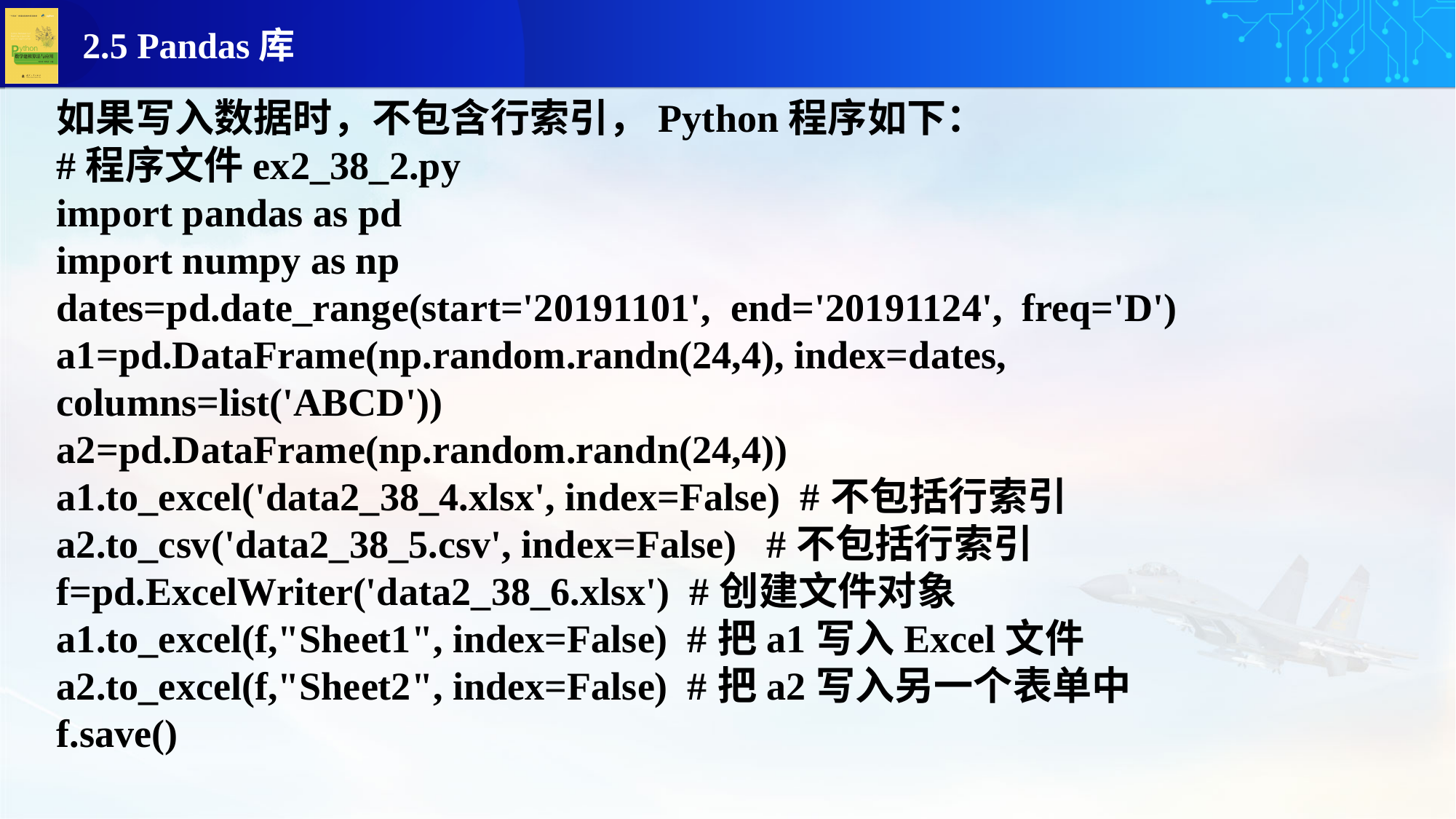

如果写入数据时，不包含行索引，Python程序如下：
#程序文件ex2_38_2.py
import pandas as pd
import numpy as np
dates=pd.date_range(start='20191101',  end='20191124',  freq='D')
a1=pd.DataFrame(np.random.randn(24,4), index=dates, columns=list('ABCD'))
a2=pd.DataFrame(np.random.randn(24,4))
a1.to_excel('data2_38_4.xlsx', index=False)  #不包括行索引
a2.to_csv('data2_38_5.csv', index=False)   #不包括行索引
f=pd.ExcelWriter('data2_38_6.xlsx')  #创建文件对象
a1.to_excel(f,"Sheet1", index=False)  #把a1写入Excel文件
a2.to_excel(f,"Sheet2", index=False)  #把a2写入另一个表单中
f.save()